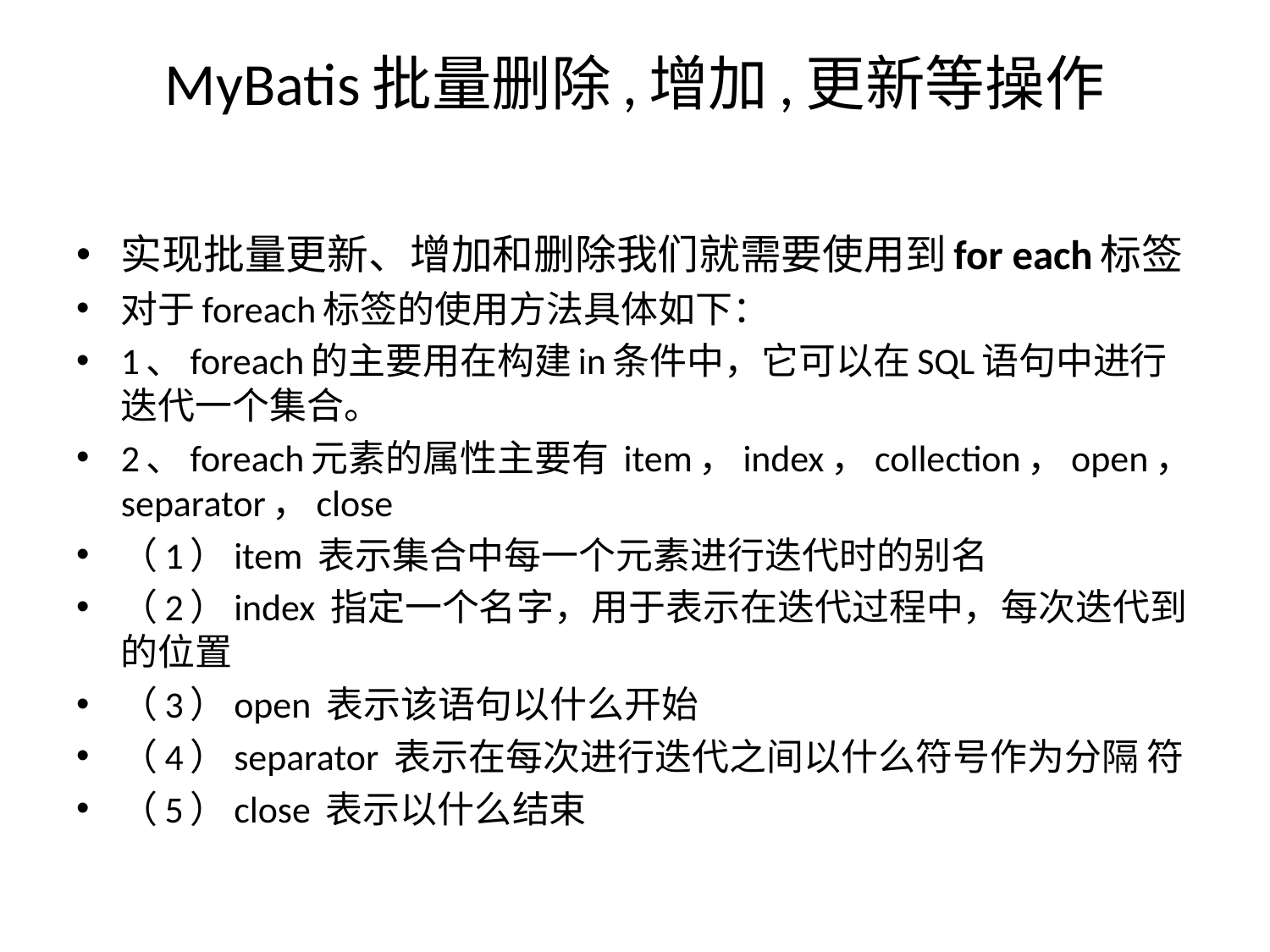

# MyBatis批量删除,增加,更新等操作
实现批量更新、增加和删除我们就需要使用到for each标签
对于foreach标签的使用方法具体如下：
1、foreach的主要用在构建in条件中，它可以在SQL语句中进行迭代一个集合。
2、foreach元素的属性主要有 item，index，collection，open，separator，close
（1）item 表示集合中每一个元素进行迭代时的别名
（2）index 指定一个名字，用于表示在迭代过程中，每次迭代到的位置
（3）open 表示该语句以什么开始
（4）separator 表示在每次进行迭代之间以什么符号作为分隔 符
（5）close 表示以什么结束